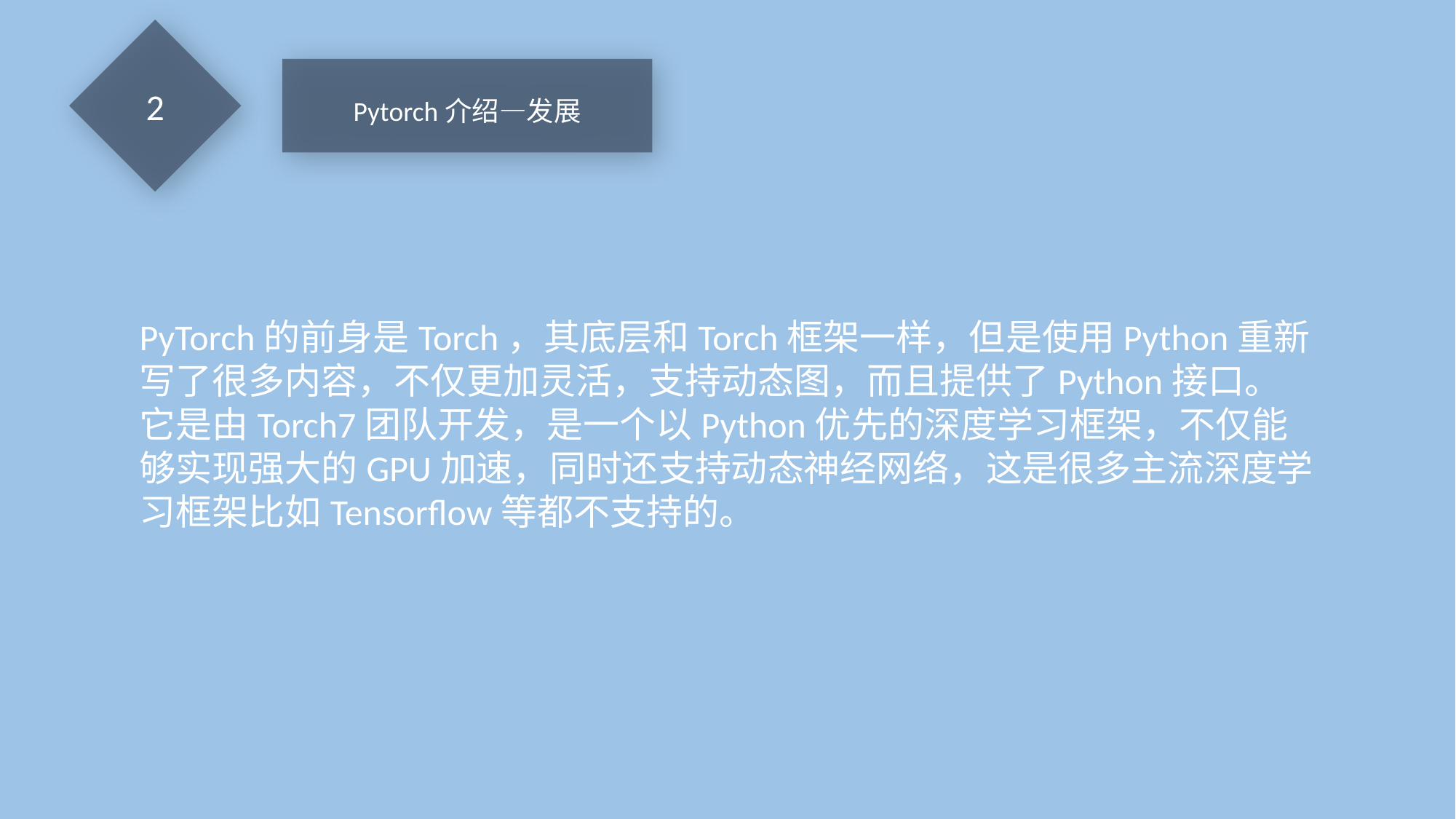

2
Pytorch介绍—发展
PyTorch的前身是Torch，其底层和Torch框架一样，但是使用Python重新写了很多内容，不仅更加灵活，支持动态图，而且提供了Python接口。它是由Torch7团队开发，是一个以Python优先的深度学习框架，不仅能够实现强大的GPU加速，同时还支持动态神经网络，这是很多主流深度学习框架比如Tensorflow等都不支持的。